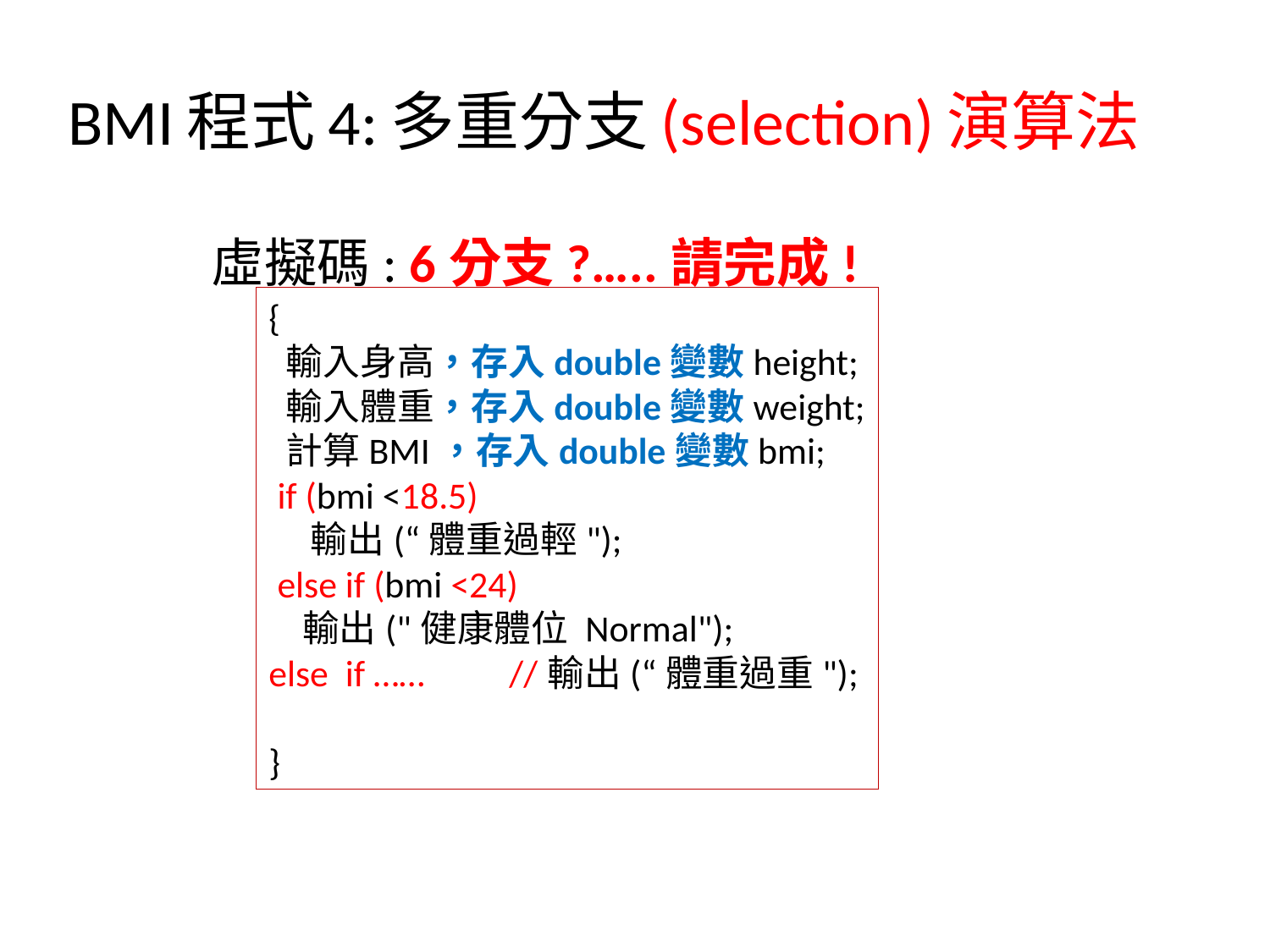

# BMI程式4:多重分支(selection)演算法
虛擬碼: 6分支?…..請完成!
{
 輸入身高，存入double變數height;
 輸入體重，存入double變數weight;
 計算BMI，存入double變數bmi;
 if (bmi <18.5)
    輸出(“體重過輕");
 else if (bmi <24)
   輸出("健康體位 Normal");
else  if ……          //輸出(“體重過重");

}